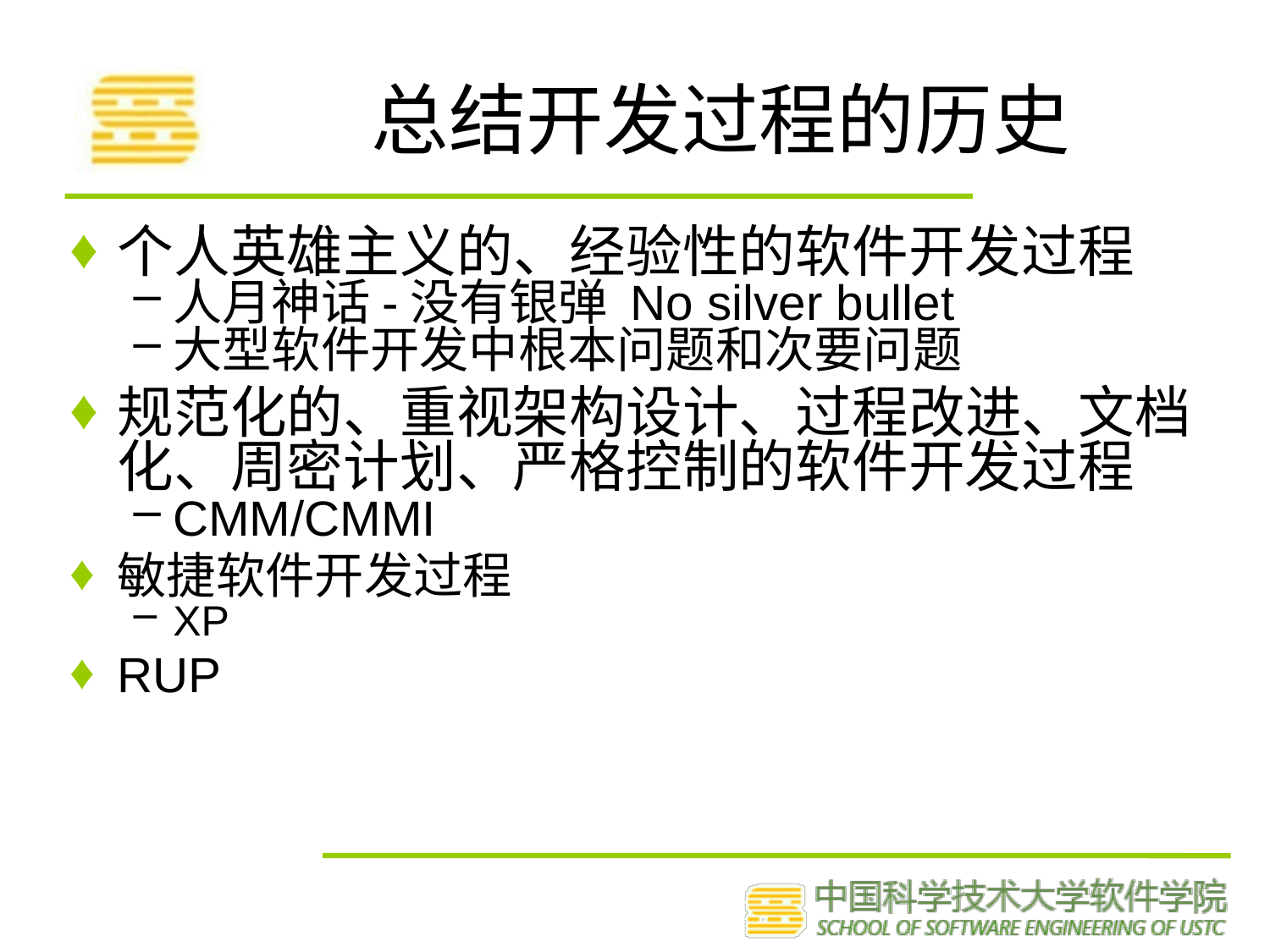

# 总结开发过程的历史
个人英雄主义的、经验性的软件开发过程
人月神话-没有银弹 No silver bullet
大型软件开发中根本问题和次要问题
规范化的、重视架构设计、过程改进、文档化、周密计划、严格控制的软件开发过程
CMM/CMMI
敏捷软件开发过程
XP
RUP